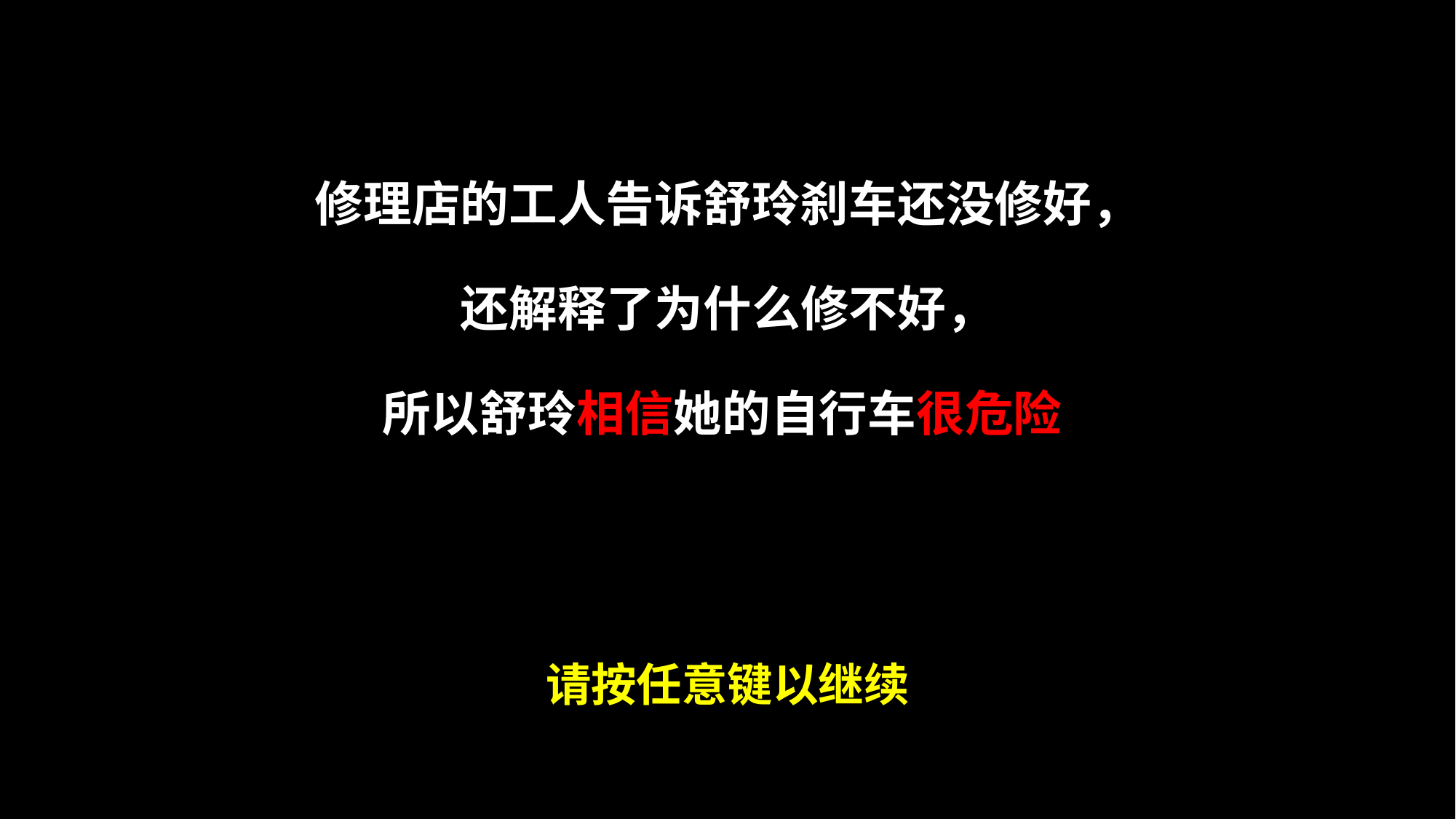

# 修理店的工人告诉舒玲刹车还没修好， 还解释了为什么修不好， 所以舒玲相信她的自行车很危险
请按任意键以继续